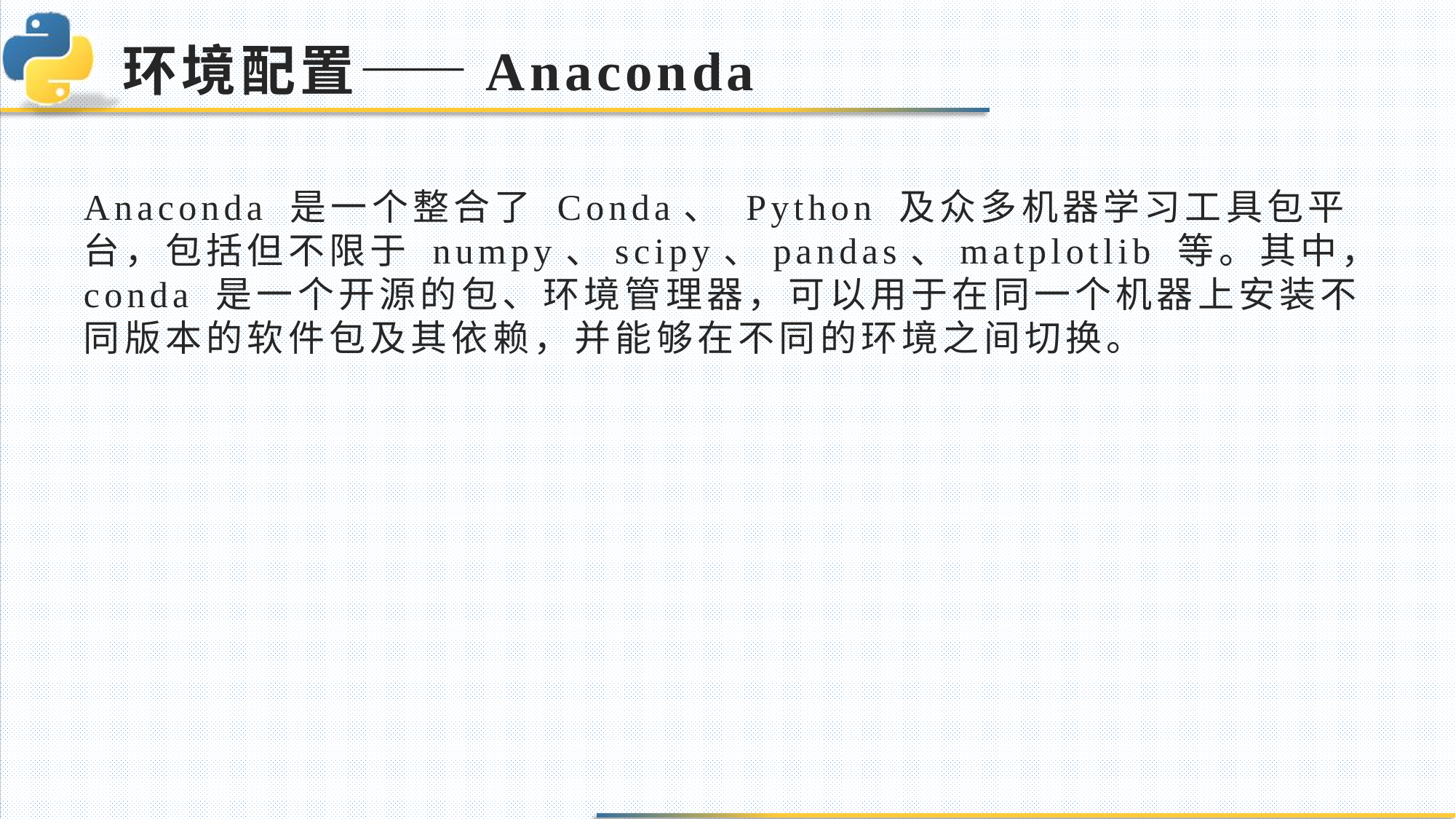

# 环境配置——Anaconda
Anaconda 是一个整合了 Conda、 Python 及众多机器学习工具包平台，包括但不限于 numpy、scipy、pandas、matplotlib 等。其中，conda 是一个开源的包、环境管理器，可以用于在同一个机器上安装不同版本的软件包及其依赖，并能够在不同的环境之间切换。